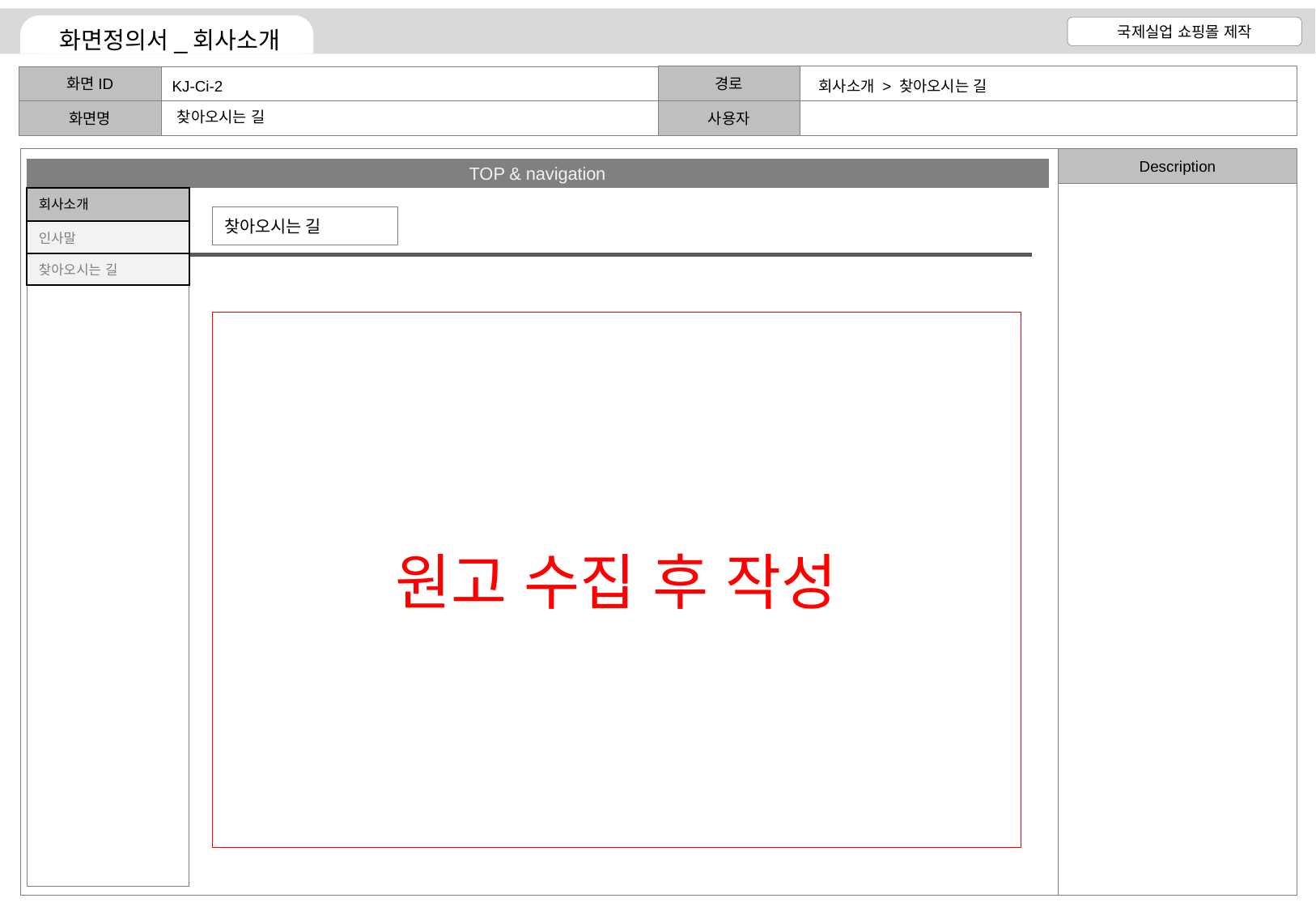

KJ-Ci-2
회사소개 > 찾아오시는 길
찾아오시는 길

찾아오시는 길
원고 수집 후 작성